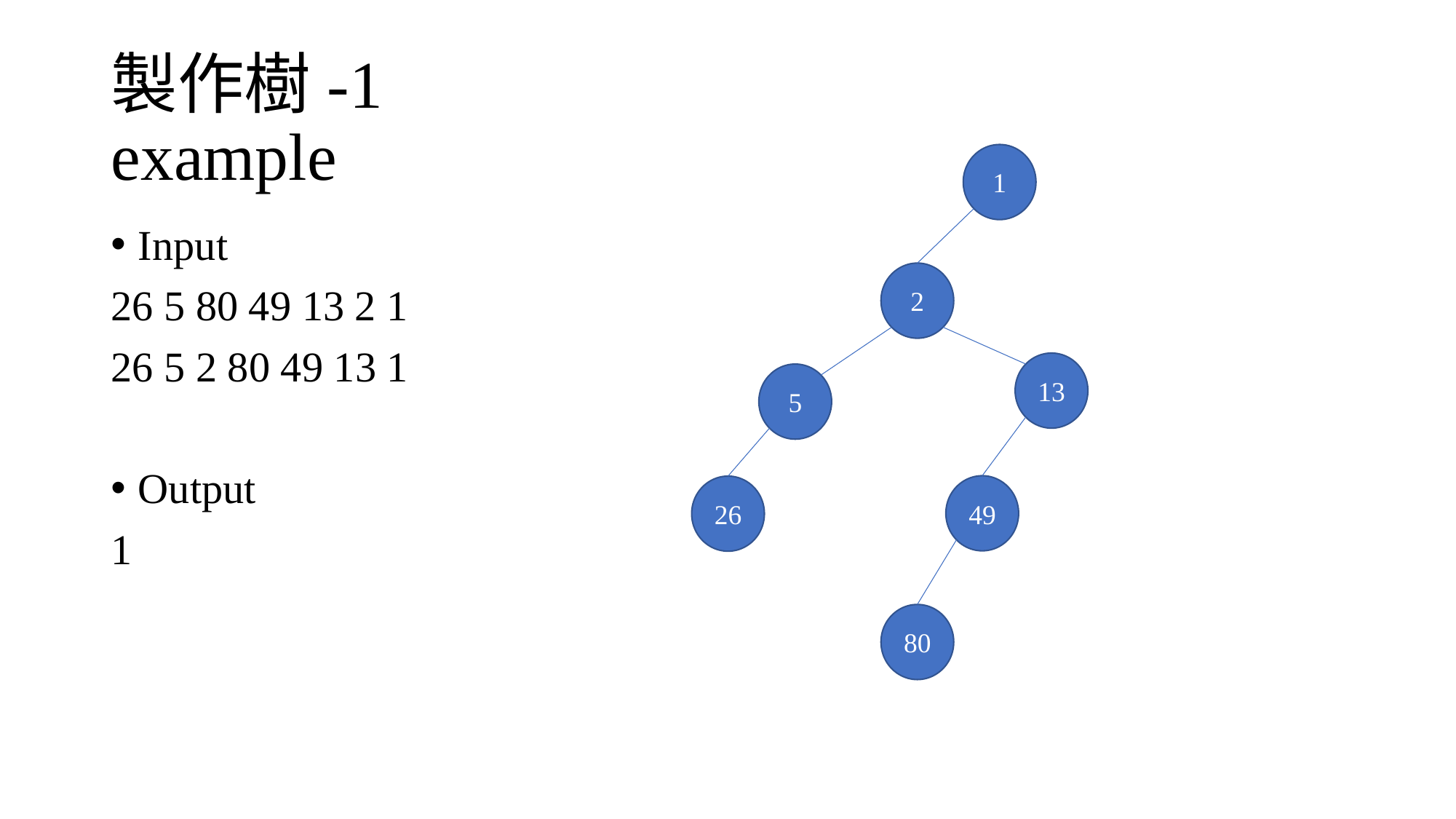

# 製作樹-1 example
1
Input
26 5 80 49 13 2 1
26 5 2 80 49 13 1

Output
1

2
13
5
49
26
80